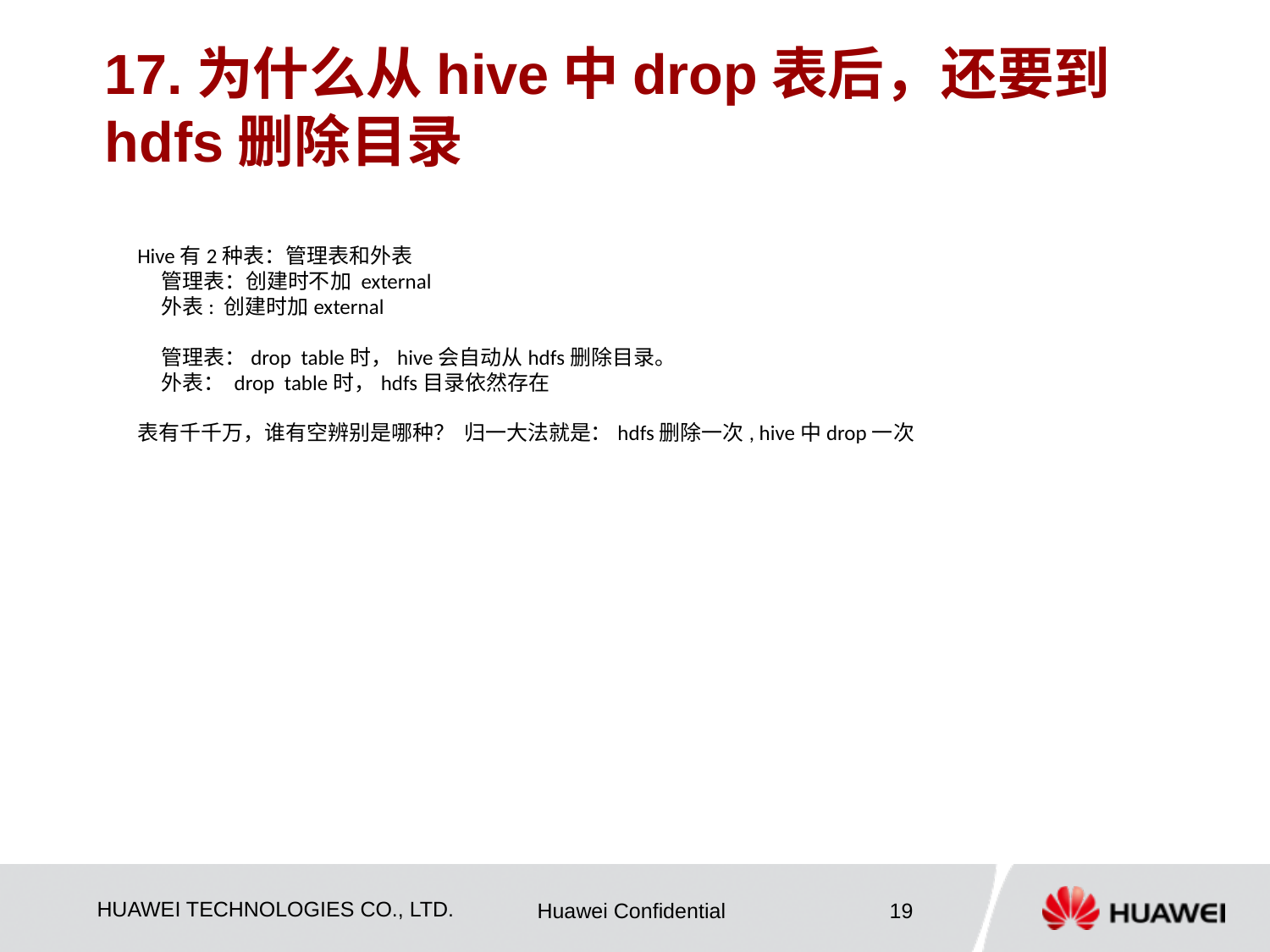

# 17.为什么从hive中drop表后，还要到hdfs删除目录
Hive有2种表：管理表和外表
    管理表：创建时不加 external
    外表: 创建时加external

    管理表：drop  table时，hive会自动从hdfs删除目录。
    外表： drop  table时，hdfs目录依然存在

表有千千万，谁有空辨别是哪种？  归一大法就是：hdfs删除一次, hive中drop一次